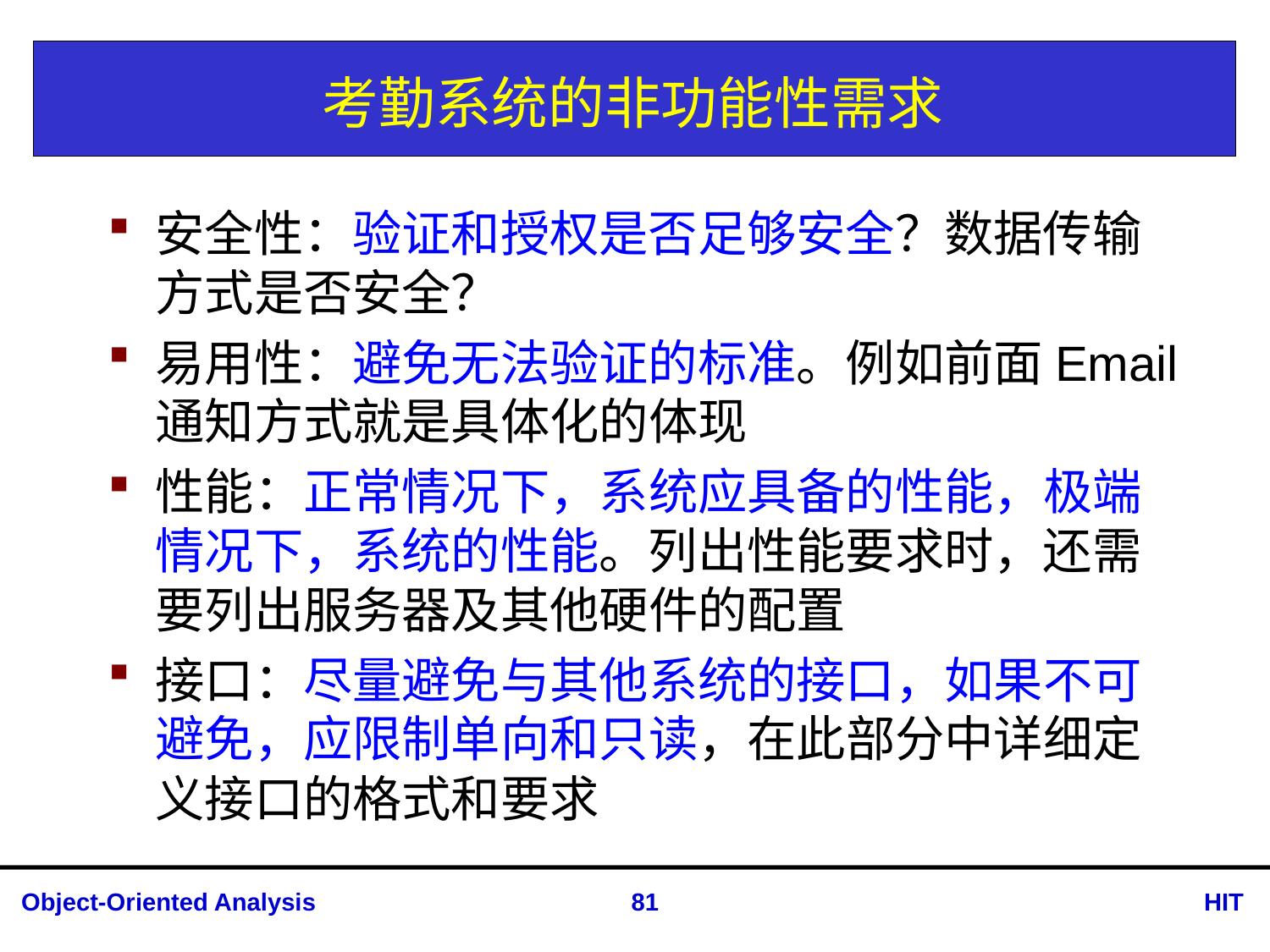

# 考勤系统的非功能性需求
安全性：验证和授权是否足够安全？数据传输方式是否安全？
易用性：避免无法验证的标准。例如前面Email通知方式就是具体化的体现
性能：正常情况下，系统应具备的性能，极端情况下，系统的性能。列出性能要求时，还需要列出服务器及其他硬件的配置
接口：尽量避免与其他系统的接口，如果不可避免，应限制单向和只读，在此部分中详细定义接口的格式和要求